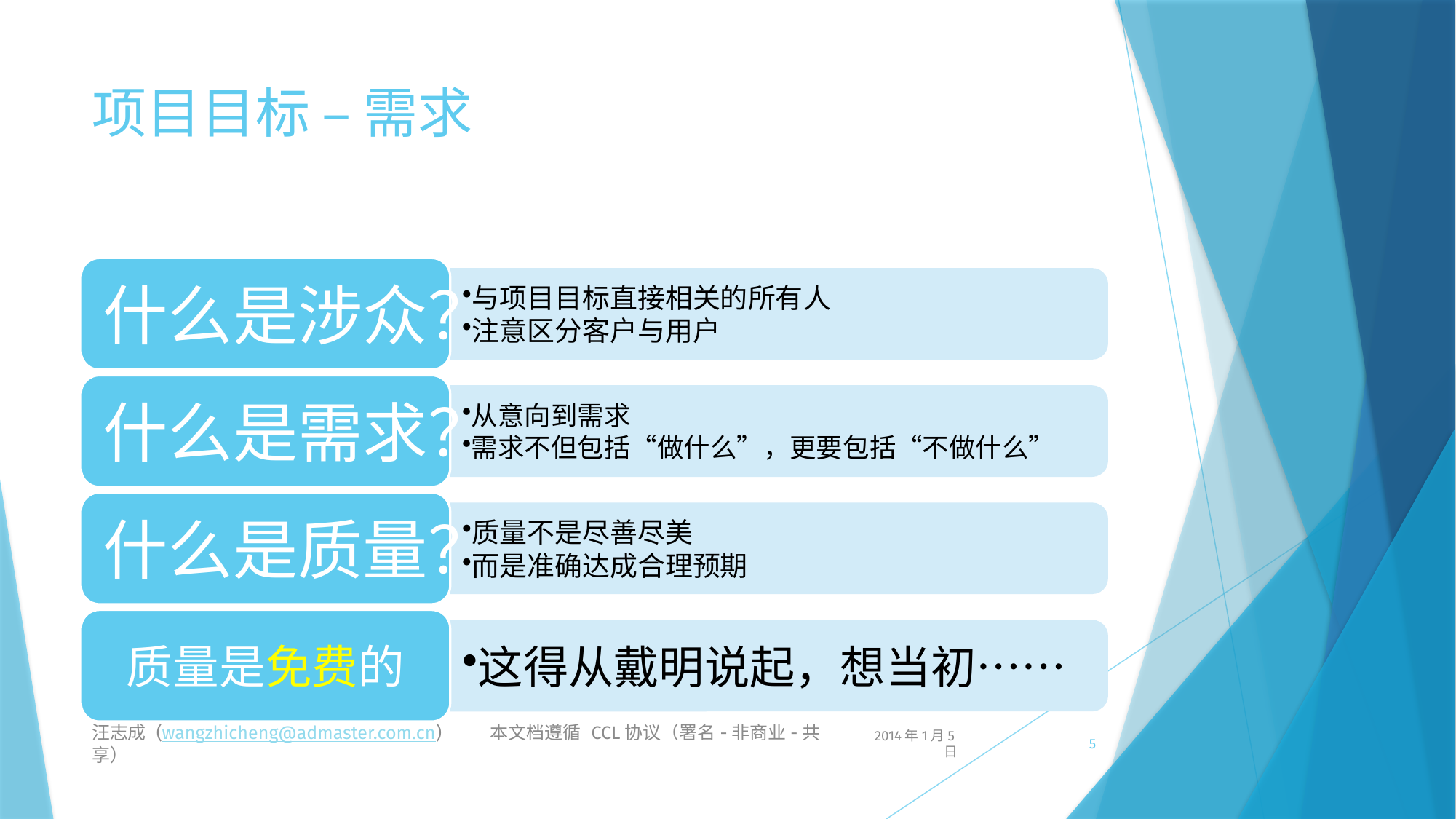

# 项目目标 – 需求
什么是涉众？
什么是需求？
什么是质量？
与项目目标直接相关的所有人
注意区分客户与用户
从意向到需求
需求不但包括“做什么”，更要包括“不做什么”
质量是免费的
这得从戴明说起，想当初……
质量不是尽善尽美
而是准确达成合理预期
汪志成 (wangzhicheng@admaster.com.cn)         本文档遵循 CCL协议（署名-非商业-共享）
2014年1月5日
5